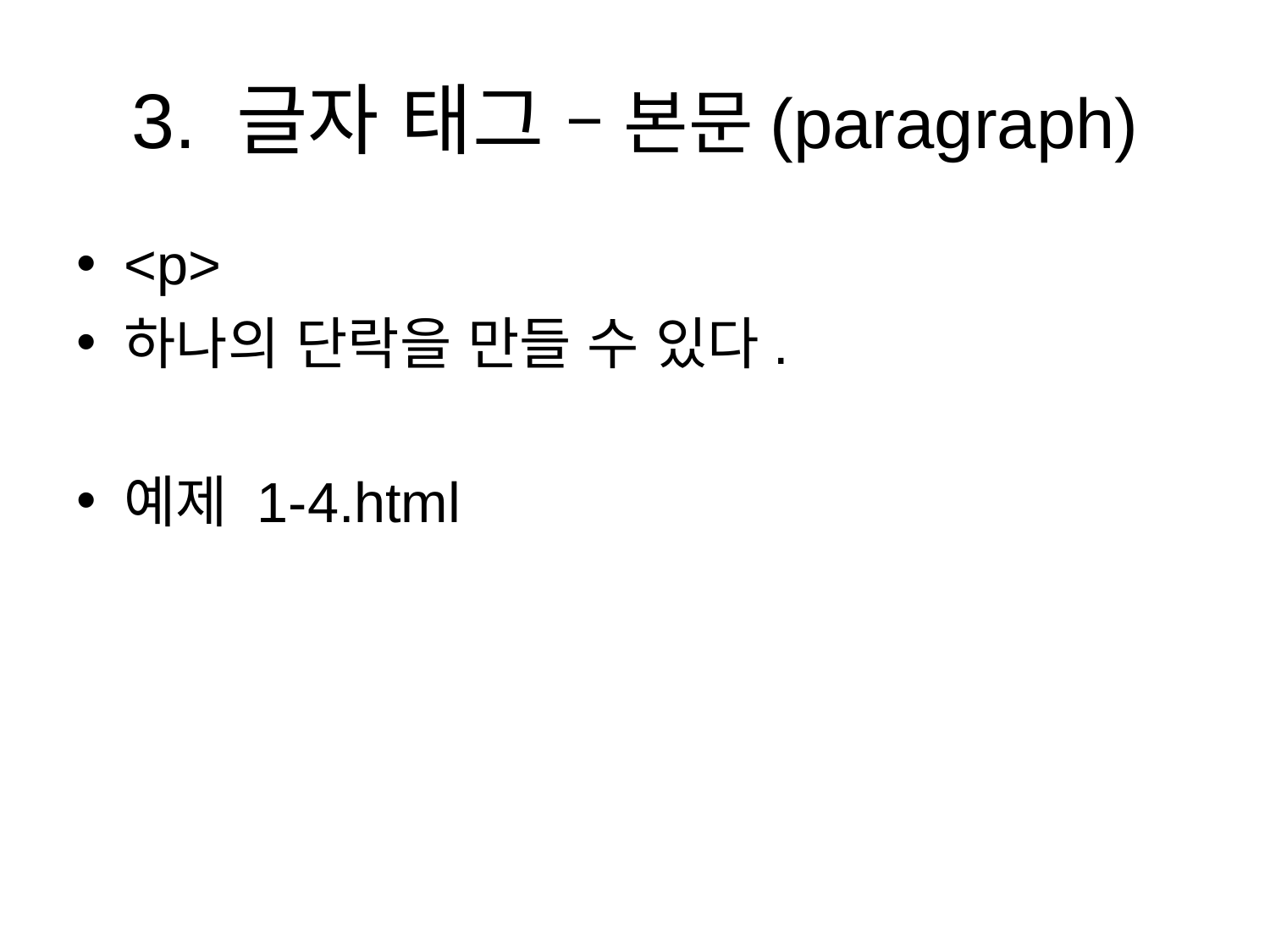

# 3. 글자 태그 – 본문(paragraph)
<p>
하나의 단락을 만들 수 있다.

예제 1-4.html